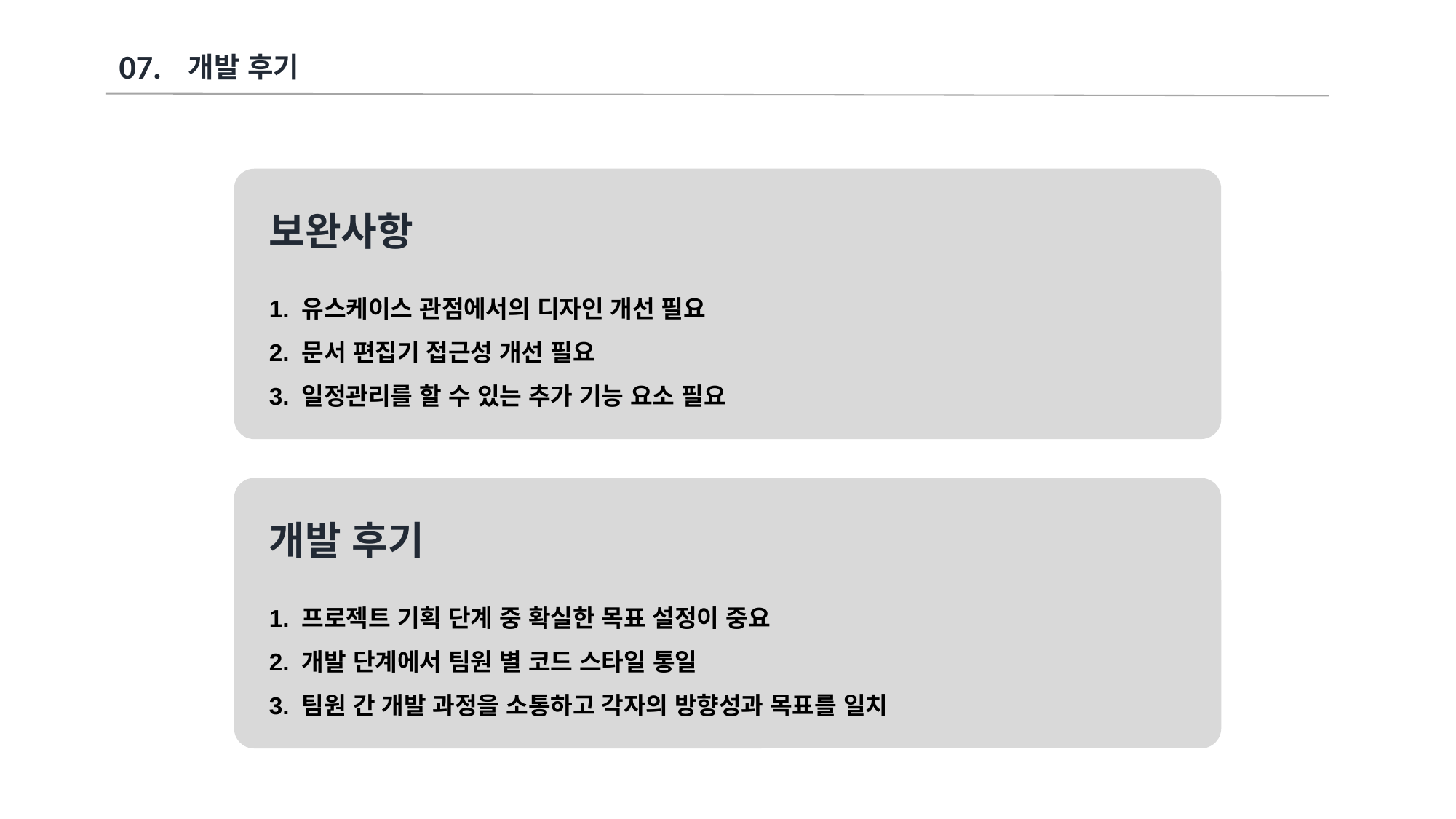

07.
개발 후기

1. 유스케이스 관점에서의 디자인 개선 필요
2. 문서 편집기 접근성 개선 필요
3. 일정관리를 할 수 있는 추가 기능 요소 필요
보완사항

1. 프로젝트 기획 단계 중 확실한 목표 설정이 중요
2. 개발 단계에서 팀원 별 코드 스타일 통일
3. 팀원 간 개발 과정을 소통하고 각자의 방향성과 목표를 일치
개발 후기